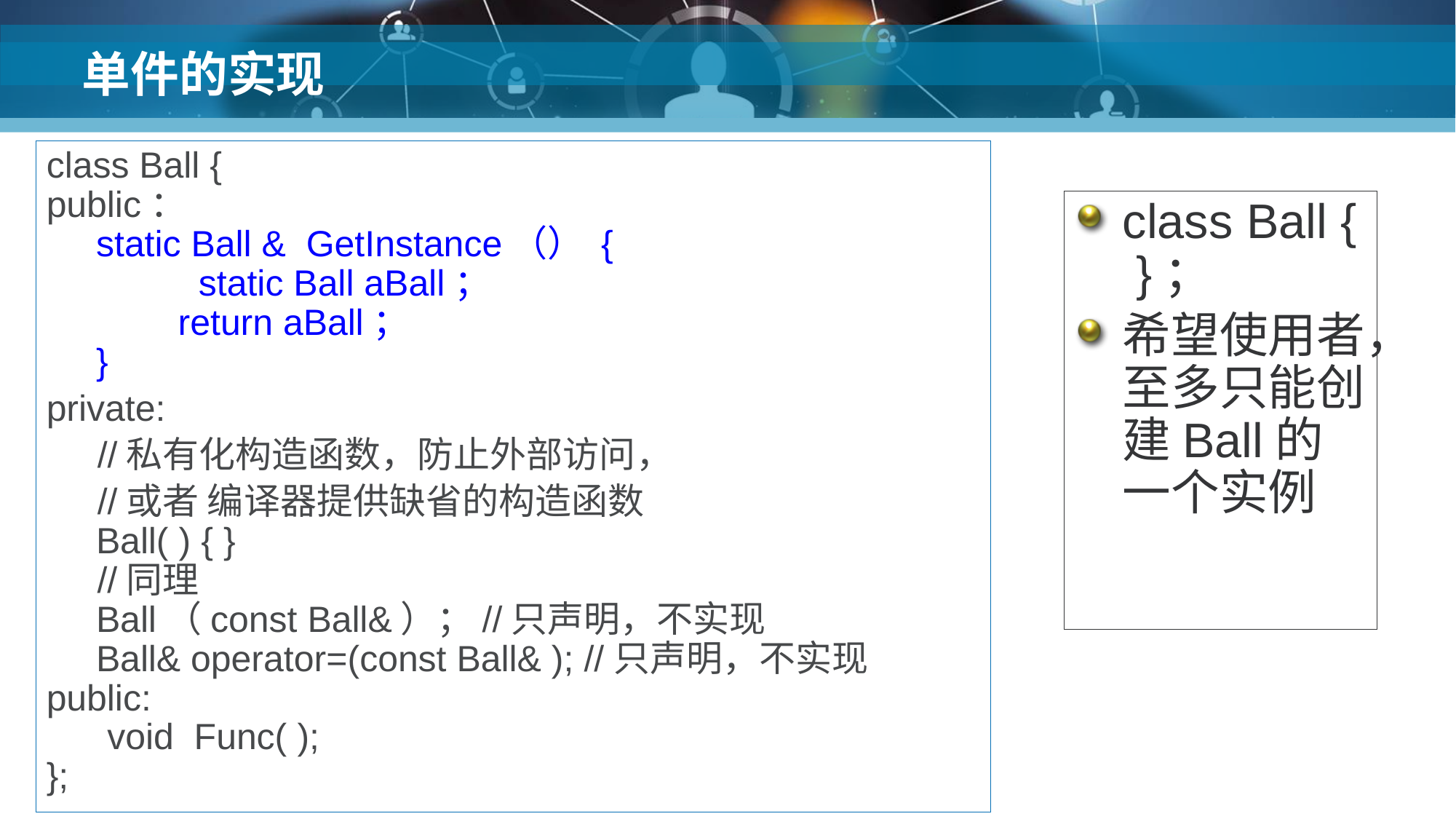

# 单件的实现
class Ball {
public：
     static Ball &  GetInstance（） {
               static Ball aBall；
               return aBall；
     }
private:
     //私有化构造函数，防止外部访问，
     //或者 编译器提供缺省的构造函数
     Ball( ) { }
     //同理
     Ball（const Ball&）；//只声明，不实现
     Ball& operator=(const Ball& ); //只声明，不实现
public:
      void  Func( );
};
class Ball {  }；
希望使用者，至多只能创建Ball的一个实例